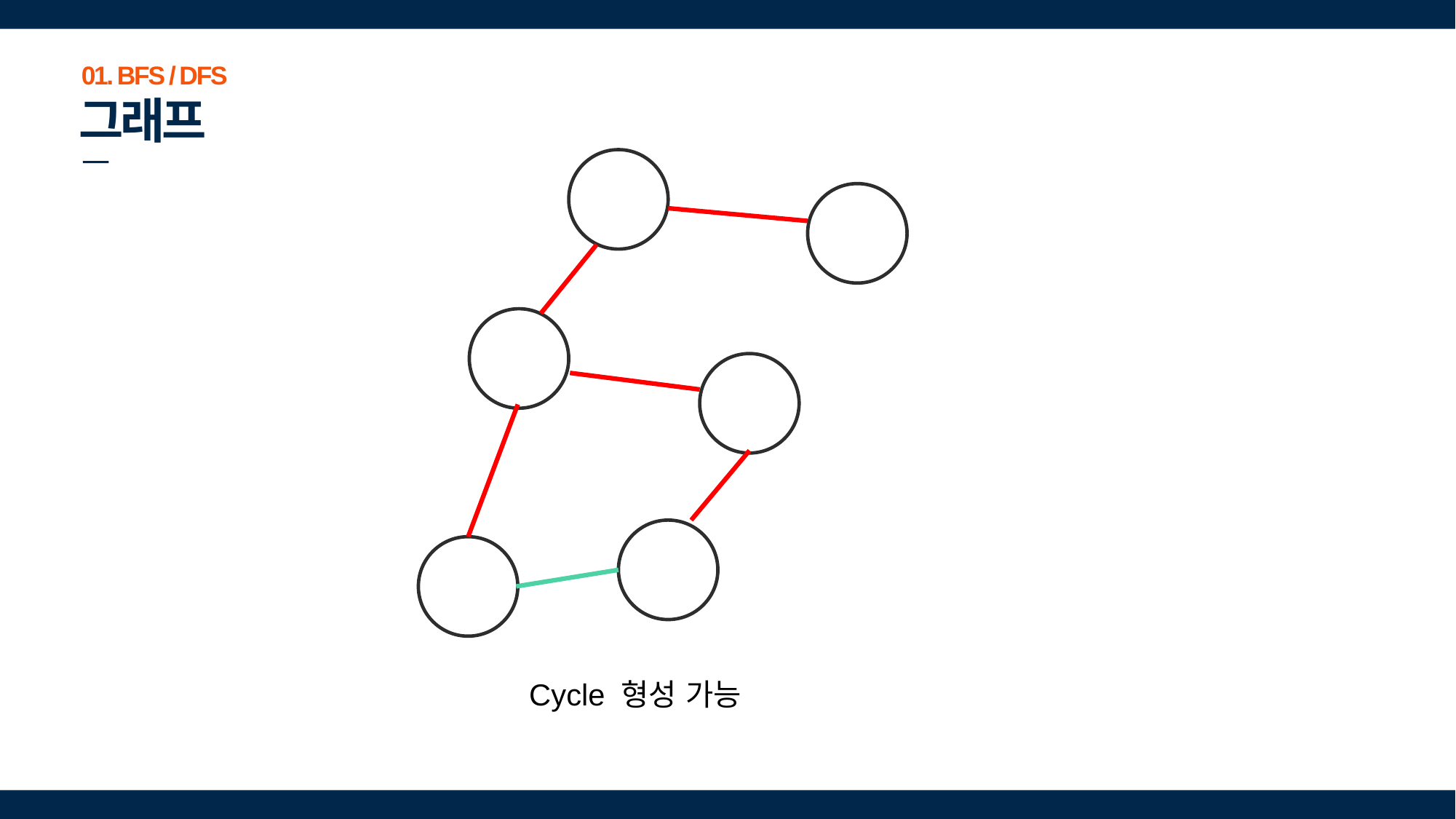

01. BFS / DFS

그래프

Cycle 형성 가능